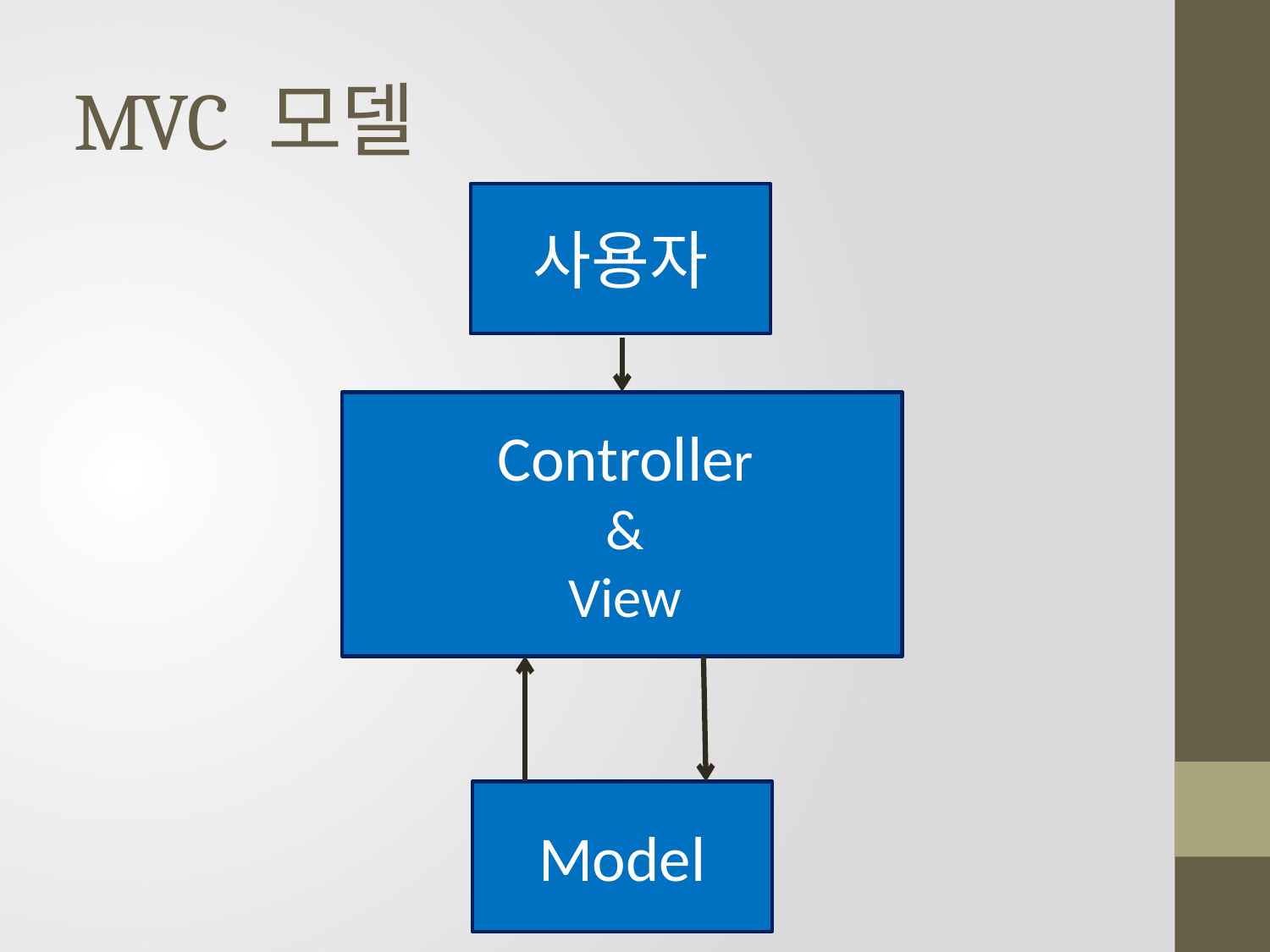

# MVC 모델

사용자

Controller &
View

Model